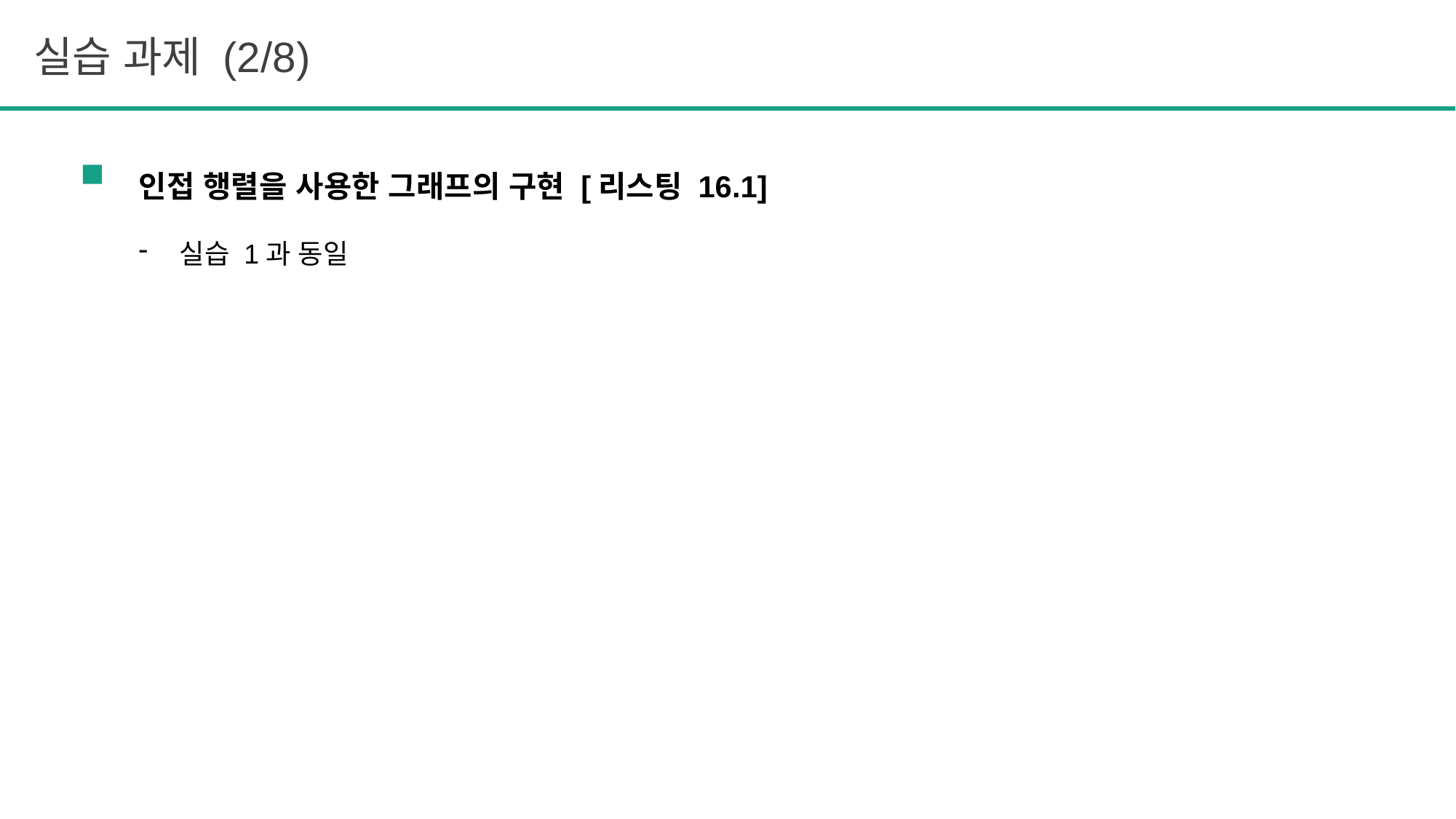

실습 과제 (2/8)
인접 행렬을 사용한 그래프의 구현 [리스팅 16.1]
실습 1과 동일